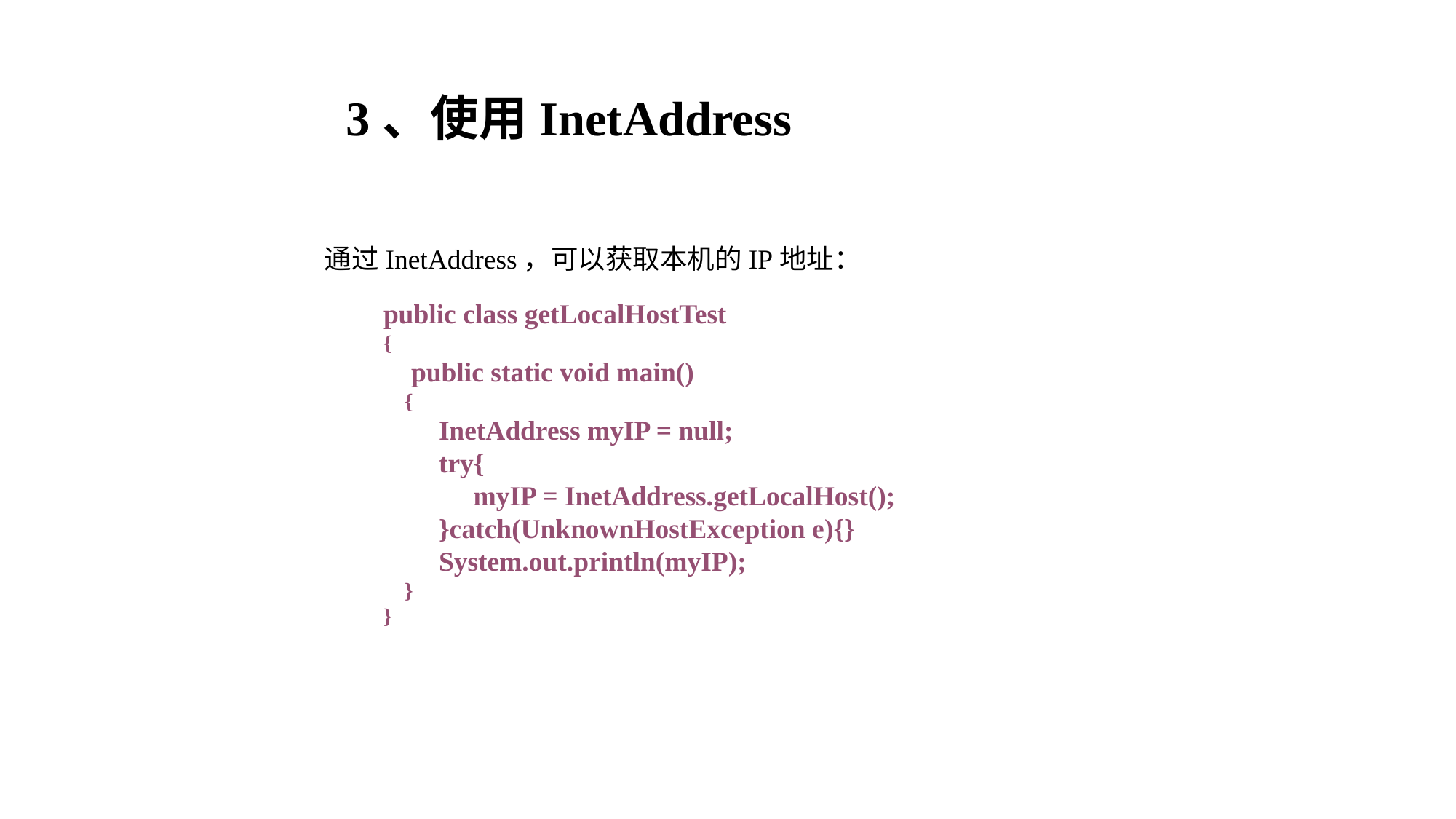

3、使用InetAddress
       通过InetAddress，可以获取本机的IP地址：

public class getLocalHostTest
{
    public static void main()
    {
        InetAddress myIP = null;
        try{
             myIP = InetAddress.getLocalHost();
        }catch(UnknownHostException e){}
        System.out.println(myIP);
    }
}